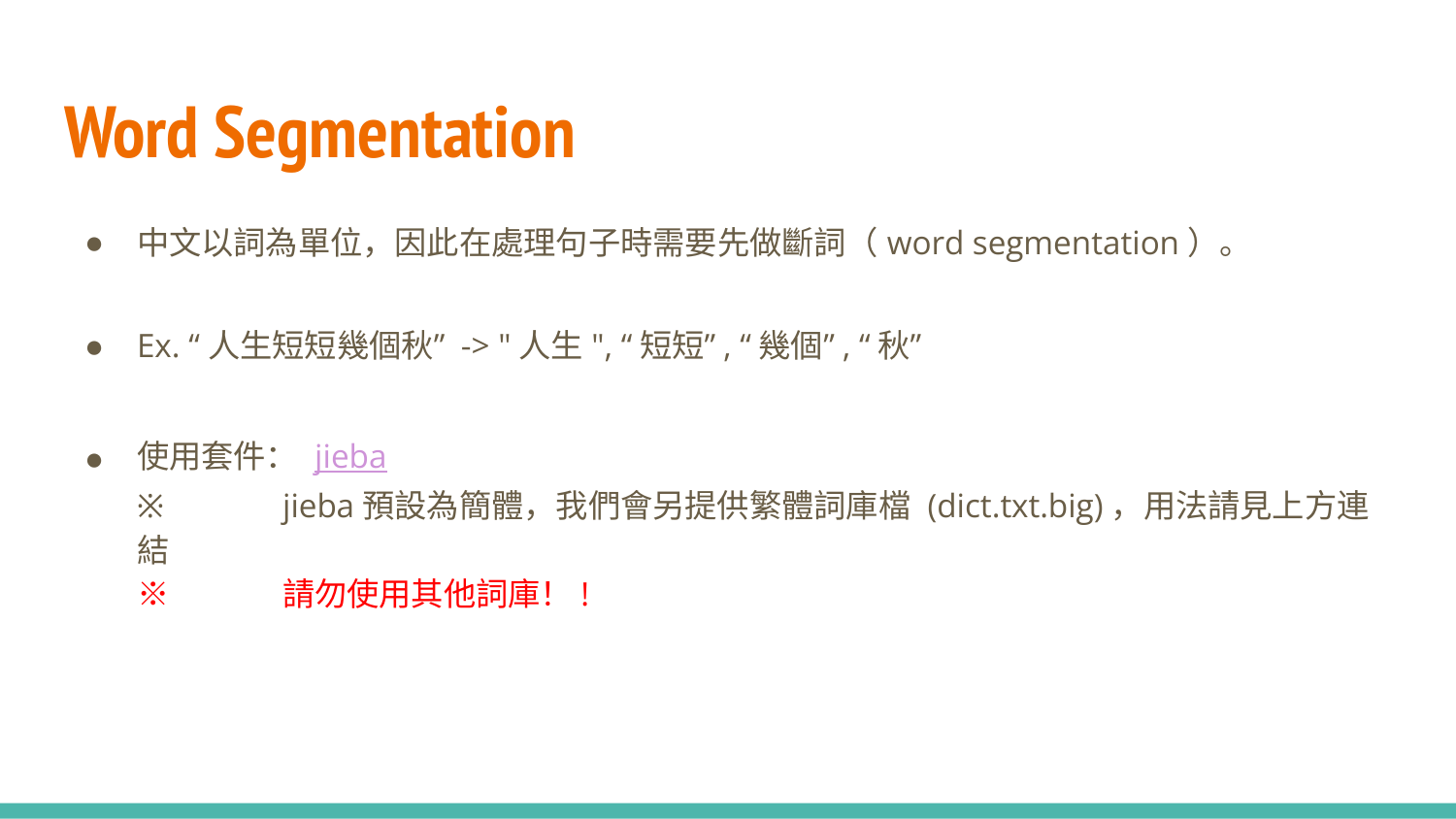

# Word Segmentation
中文以詞為單位，因此在處理句子時需要先做斷詞（word segmentation）。
Ex. “人生短短幾個秋” -> "人生", “短短”, “幾個”, “秋”
使用套件： jieba
※ 	jieba預設為簡體，我們會另提供繁體詞庫檔 (dict.txt.big)，用法請見上方連結
※	請勿使用其他詞庫！!